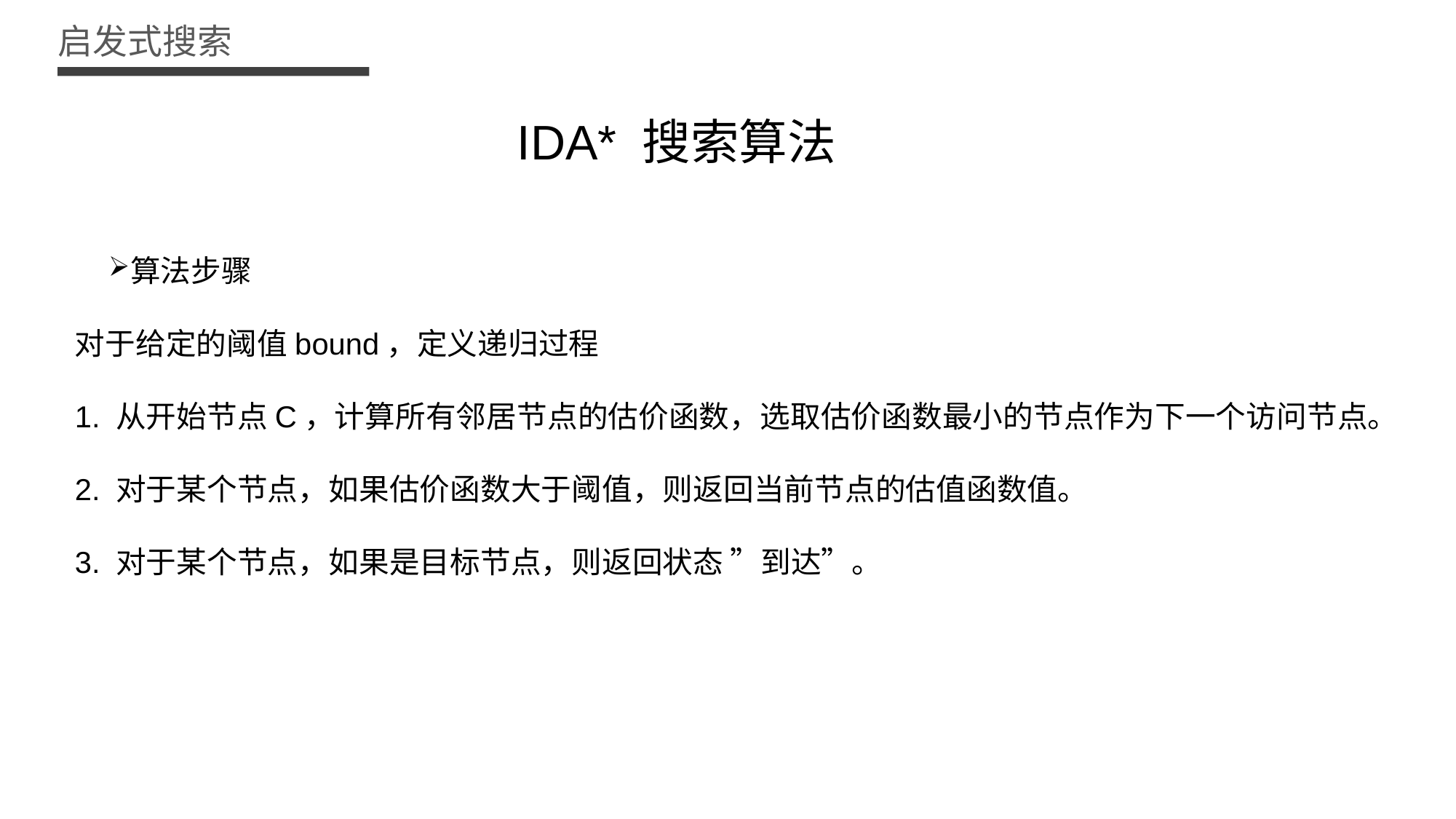

启发式搜索

# IDA* 搜索算法
算法步骤
对于给定的阈值bound，定义递归过程
1. 从开始节点C，计算所有邻居节点的估价函数，选取估价函数最小的节点作为下一个访问节点。
2. 对于某个节点，如果估价函数大于阈值，则返回当前节点的估值函数值。
3. 对于某个节点，如果是目标节点，则返回状态 ”到达”。